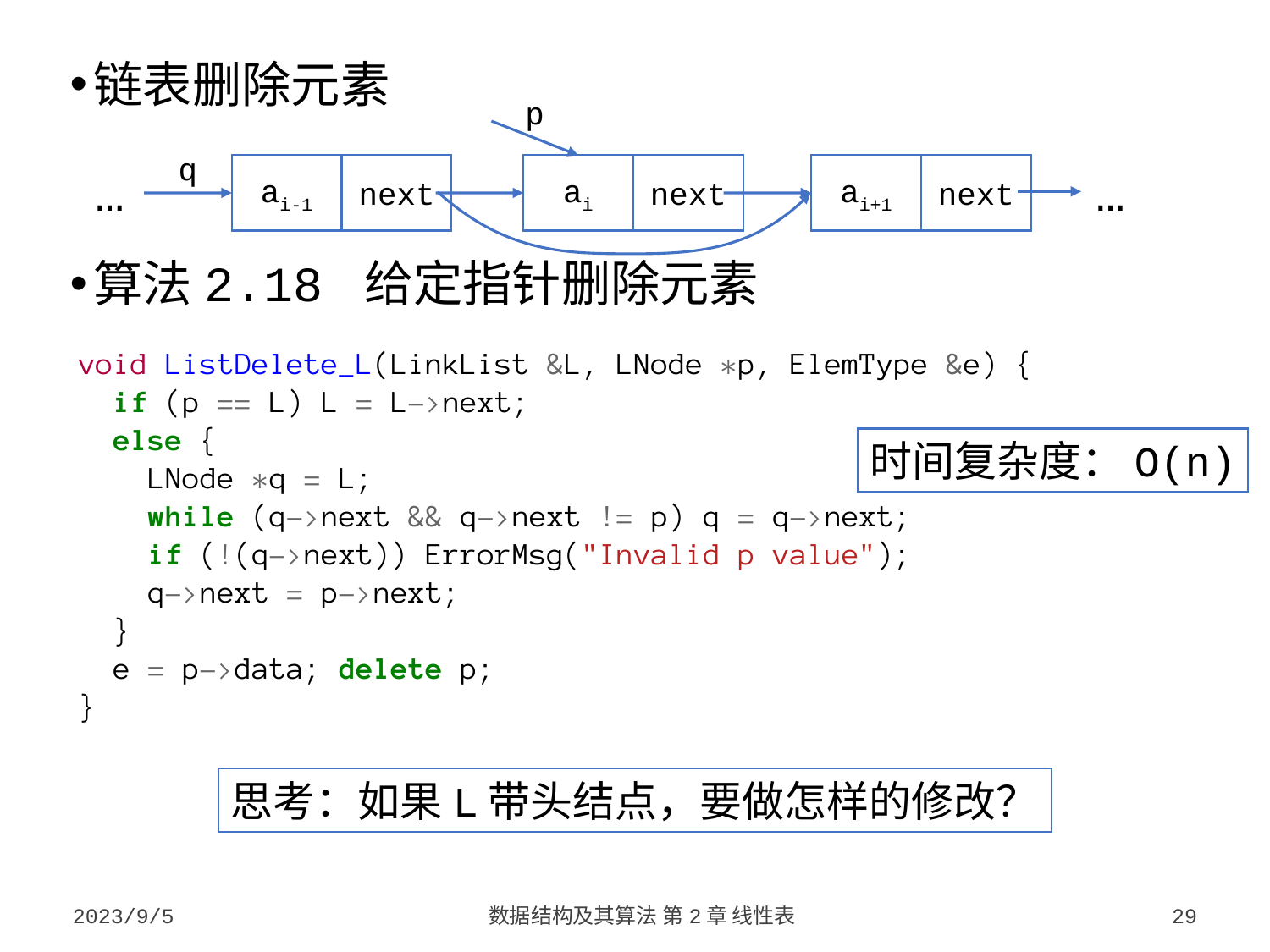

链表删除元素

算法2.18 给定指针删除元素
p
q
ai-1
next
…
ai
next
ai+1
next
…

void ListDelete_L(LinkList &L, LNode *p, ElemType &e) {
  if (p == L) L = L->next;
  else {
    LNode *q = L;
    while (q->next && q->next != p) q = q->next;
    if (!(q->next)) ErrorMsg("Invalid p value");
    q->next = p->next;
  }
  e = p->data; delete p;
}
时间复杂度：O(n)
思考：如果L带头结点，要做怎样的修改？
2023/9/5
数据结构及其算法 第2章 线性表
29